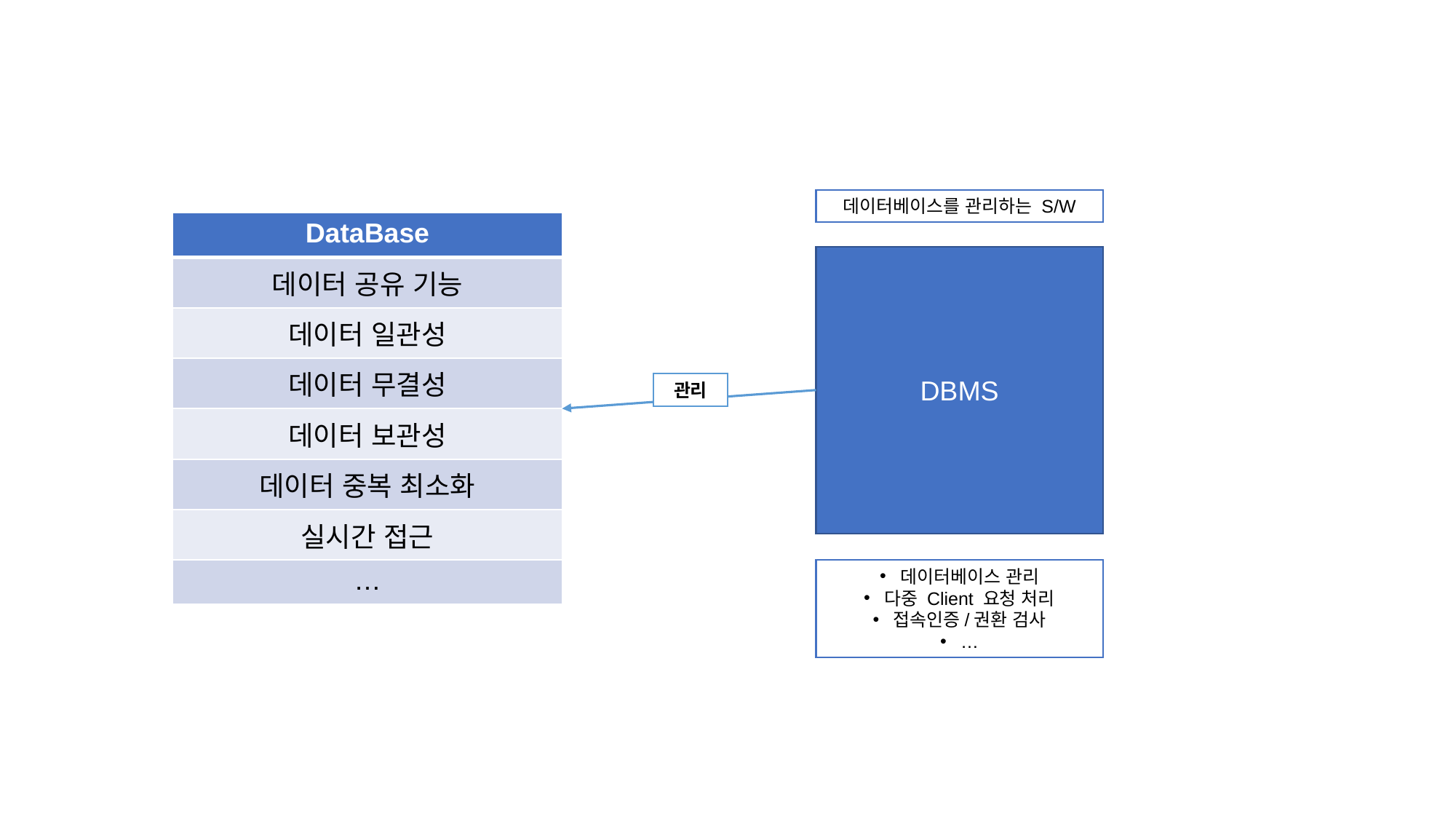

데이터베이스를 관리하는 S/W
| DataBase |
| --- |
| 데이터 공유 기능 |
| 데이터 일관성 |
| 데이터 무결성 |
| 데이터 보관성 |
| 데이터 중복 최소화 |
| 실시간 접근 |
| … |
DBMS
관리
데이터베이스 관리
다중 Client 요청 처리
접속인증/권환 검사
…